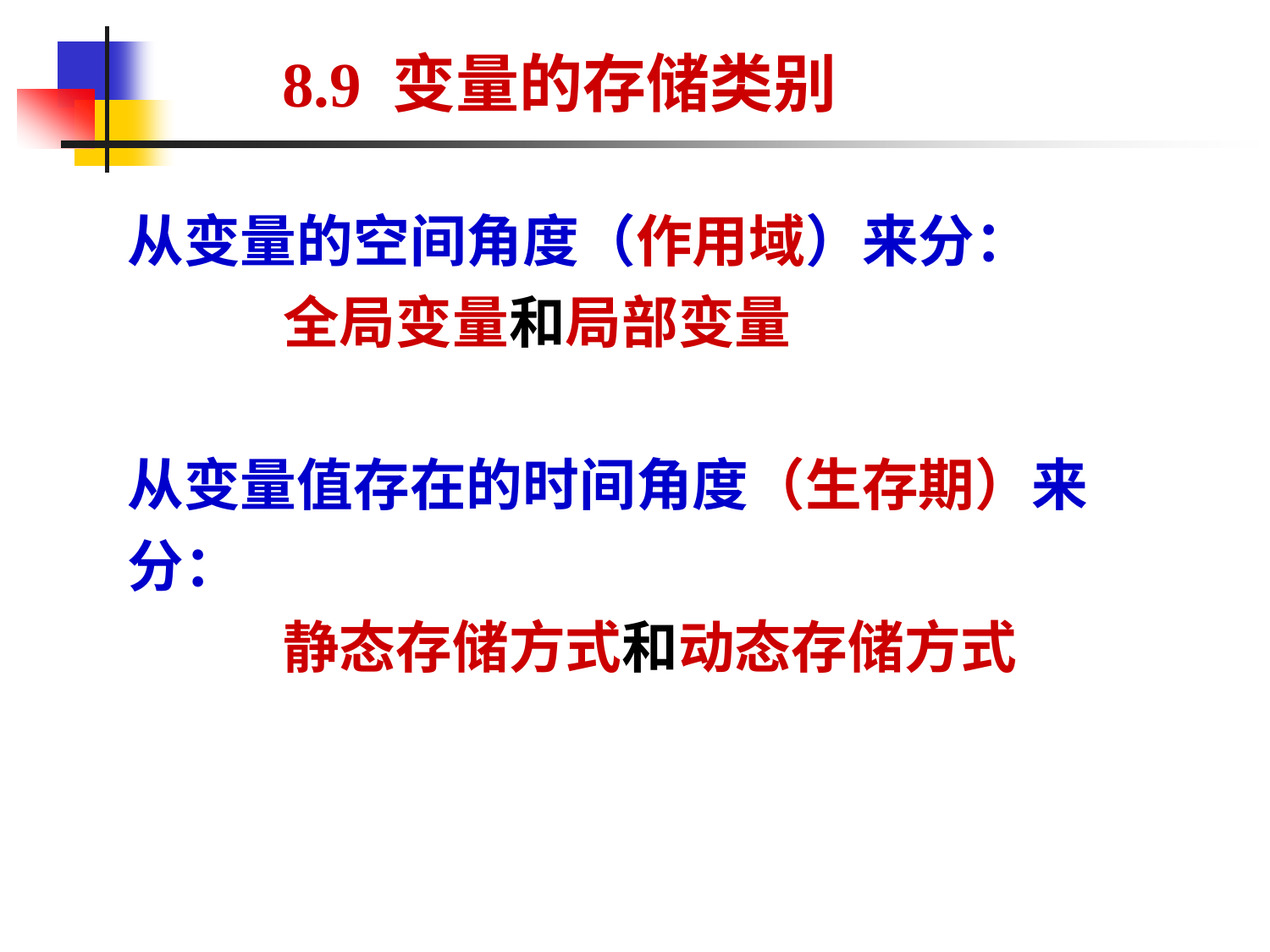

8.9 变量的存储类别
从变量的空间角度（作用域）来分：
           全局变量和局部变量

从变量值存在的时间角度（生存期）来分：
           静态存储方式和动态存储方式